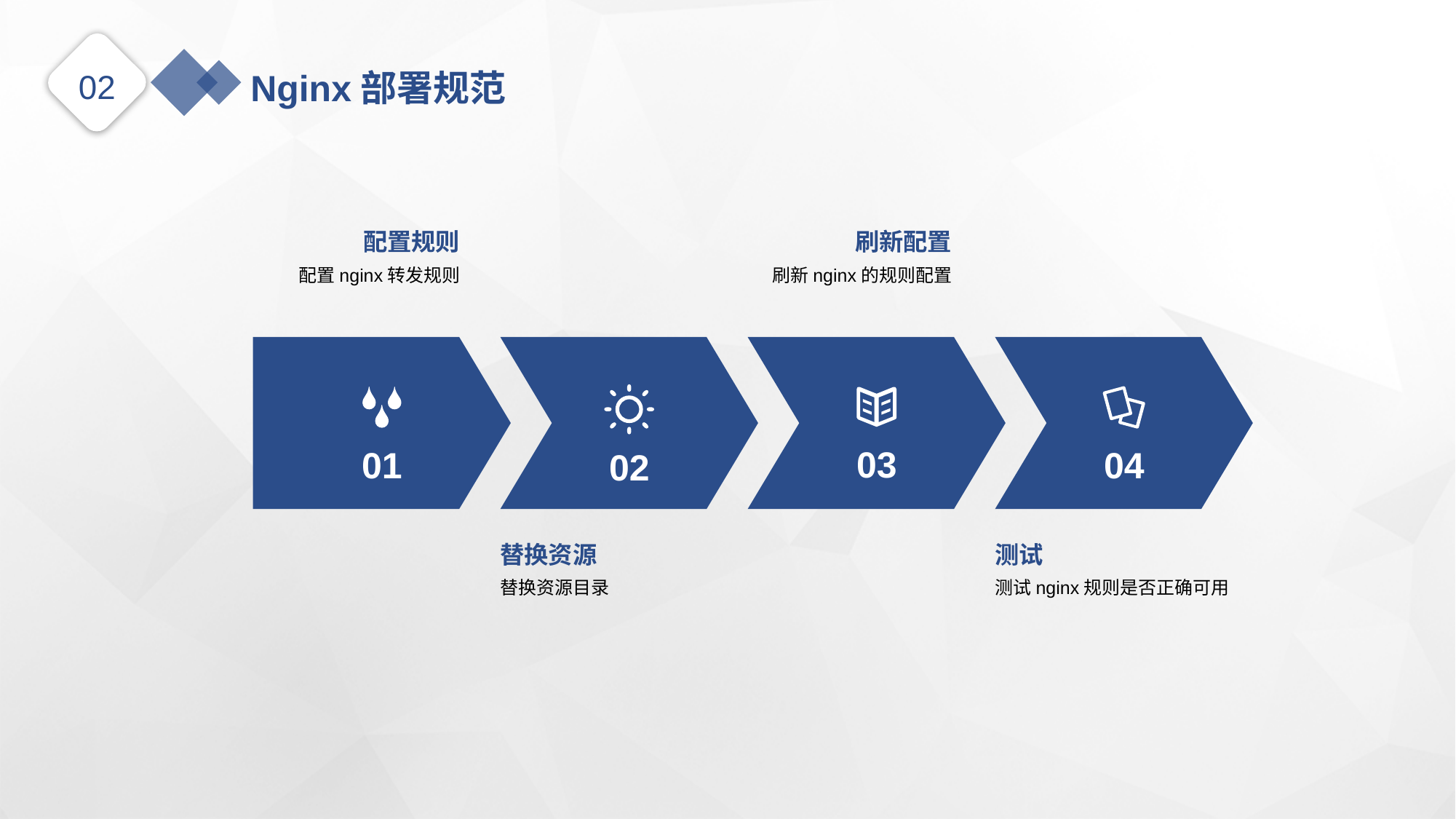

02

Nginx部署规范
配置规则
刷新配置
配置nginx转发规则
刷新nginx的规则配置

03
01
04
02
替换资源
测试
替换资源目录
测试nginx规则是否正确可用